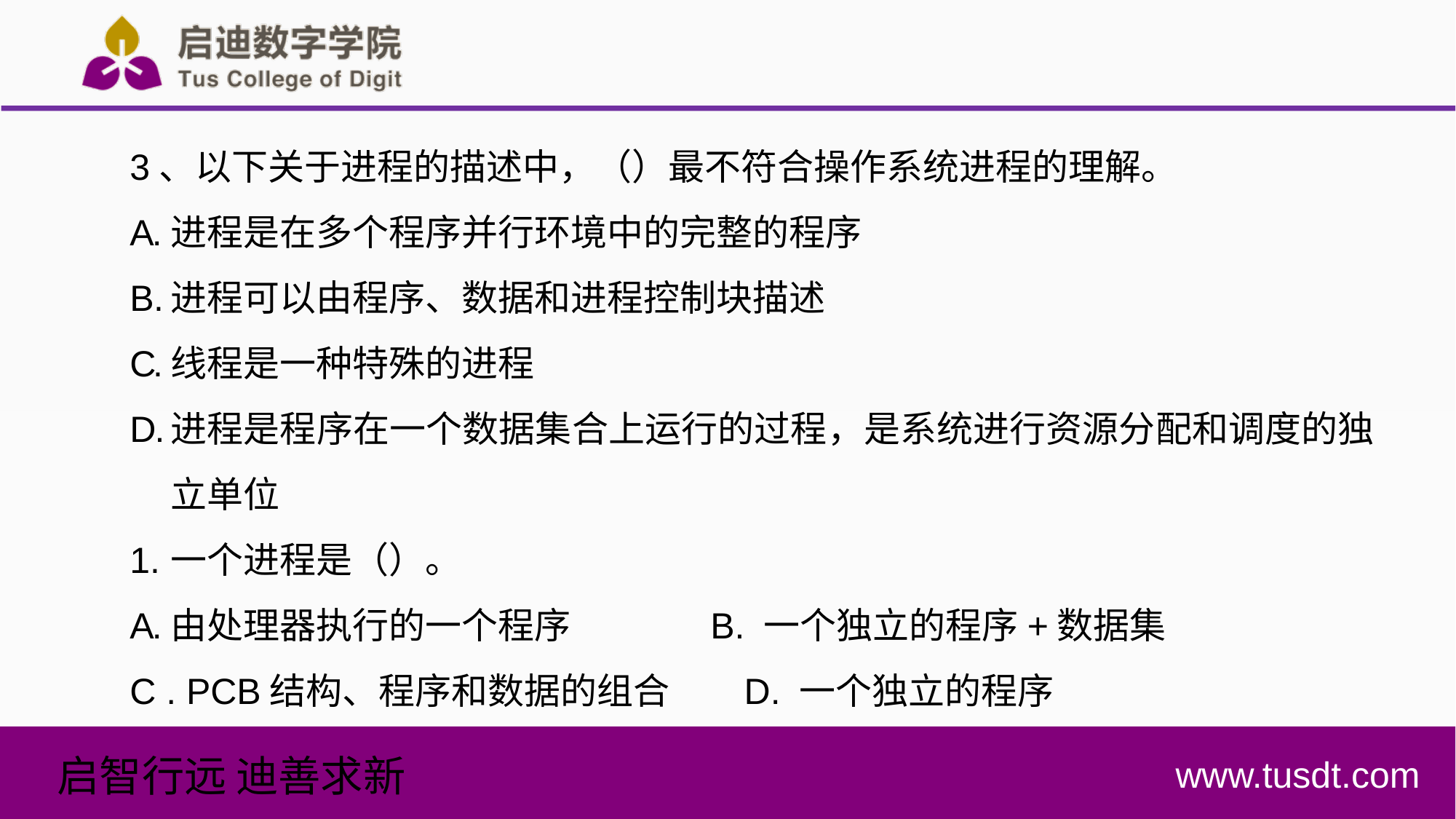

3、以下关于进程的描述中，（）最不符合操作系统进程的理解。
进程是在多个程序并行环境中的完整的程序
进程可以由程序、数据和进程控制块描述
线程是一种特殊的进程
进程是程序在一个数据集合上运行的过程，是系统进行资源分配和调度的独立单位
一个进程是（）。
由处理器执行的一个程序                B. 一个独立的程序+数据集
C . PCB结构、程序和数据的组合        D. 一个独立的程序